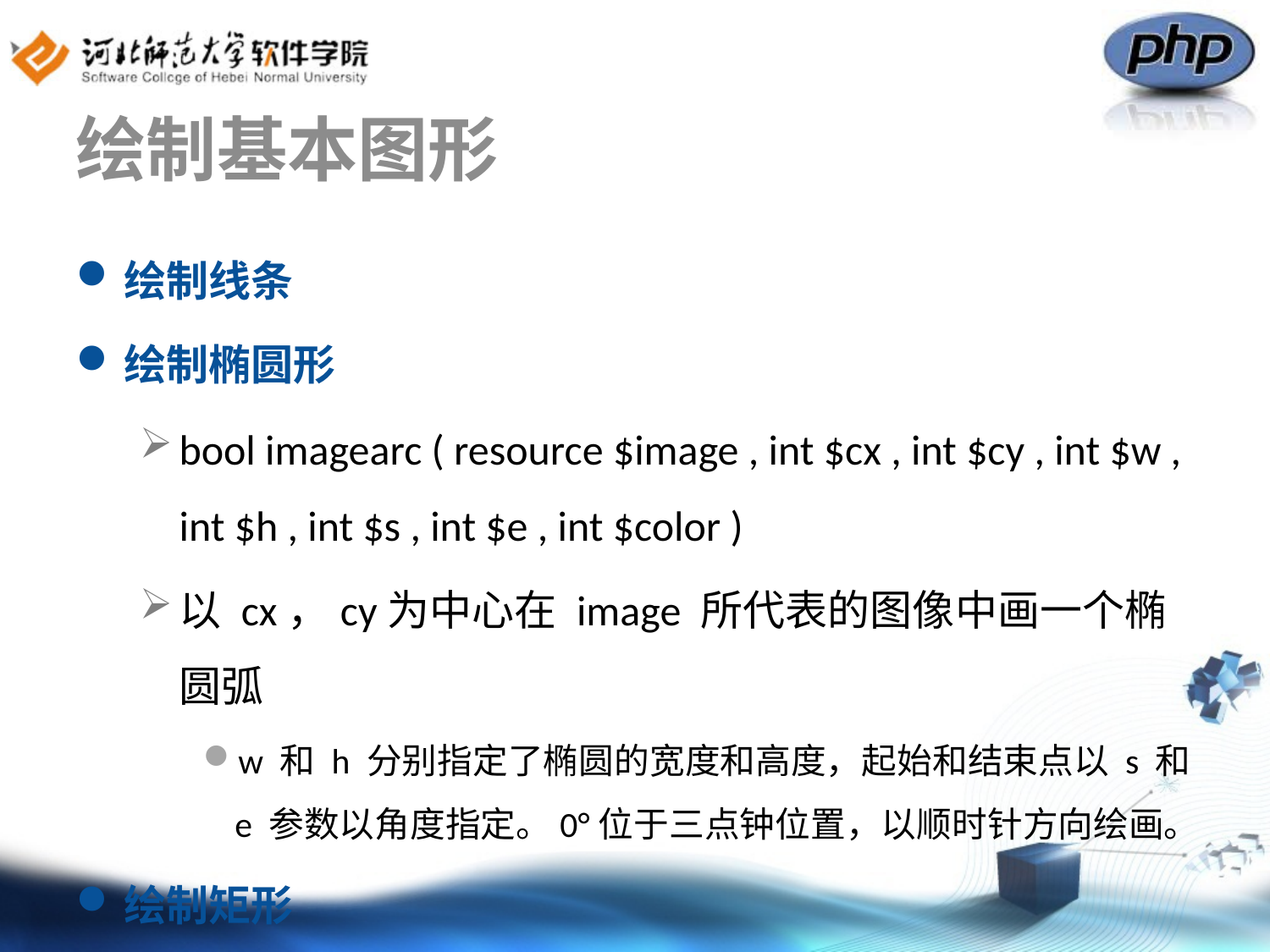

# 绘制基本图形
绘制线条
绘制椭圆形
bool imagearc ( resource $image , int $cx , int $cy , int $w , int $h , int $s , int $e , int $color )
以 cx，cy为中心在 image 所代表的图像中画一个椭圆弧
w 和 h 分别指定了椭圆的宽度和高度，起始和结束点以 s 和 e 参数以角度指定。0°位于三点钟位置，以顺时针方向绘画。
绘制矩形
……